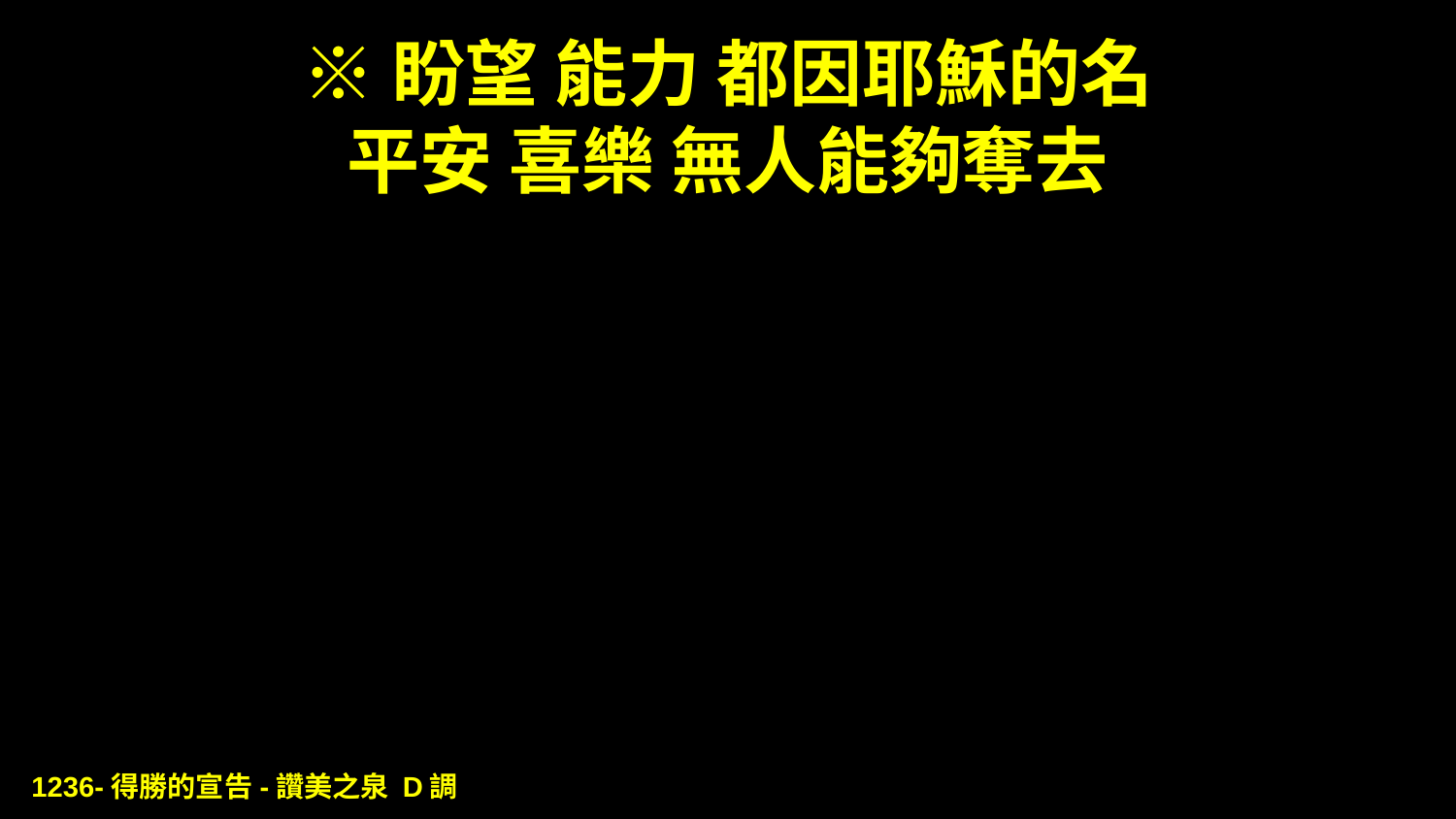

# ※盼望 能力 都因耶穌的名 平安 喜樂 無人能夠奪去
1236-得勝的宣告-讚美之泉 D調